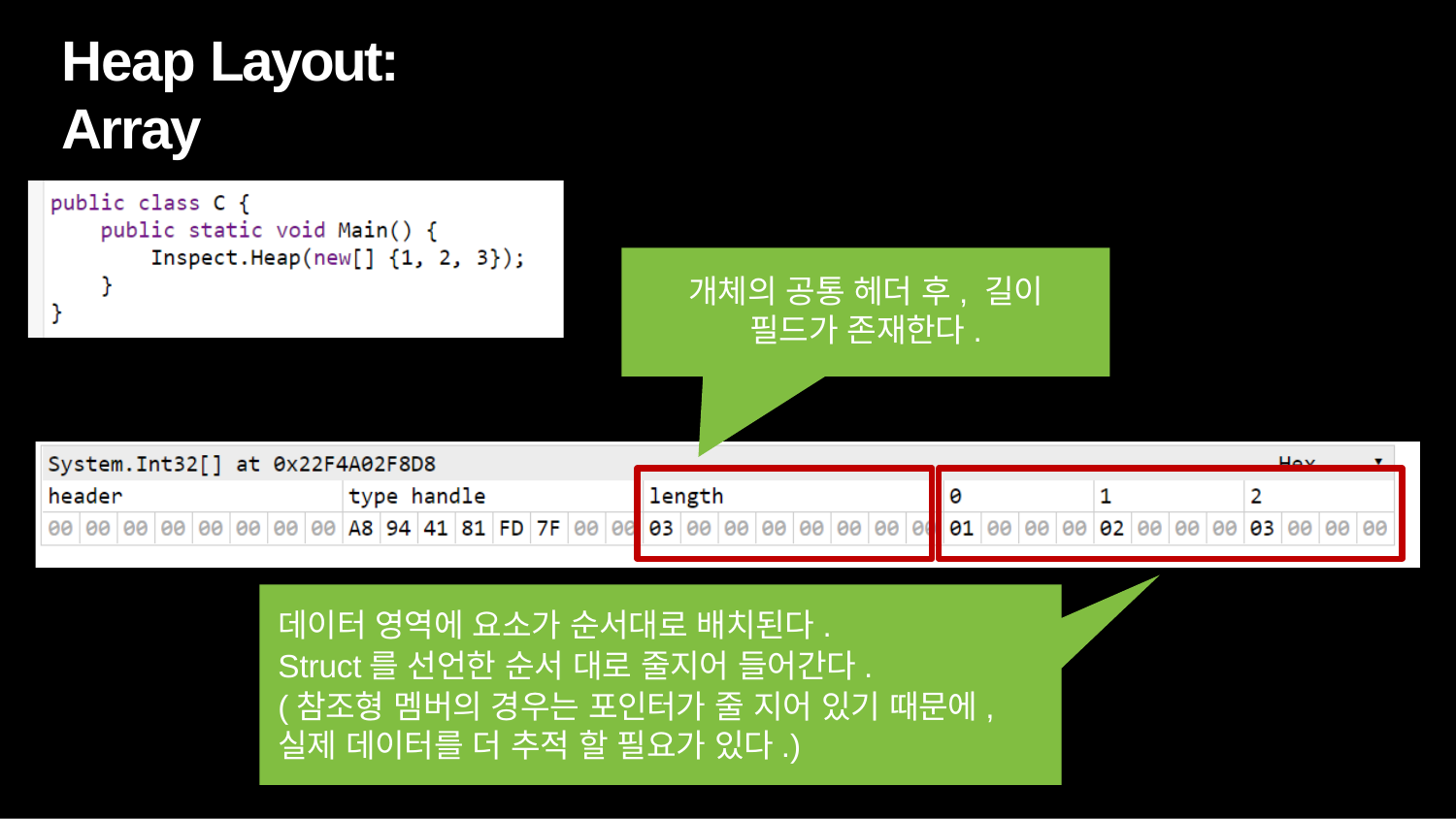

# Heap Layout: Array

개체의 공통 헤더 후, 길이 필드가 존재한다.

데이터 영역에 요소가 순서대로 배치된다.
Struct를 선언한 순서 대로 줄지어 들어간다.
(참조형 멤버의 경우는 포인터가 줄 지어 있기 때문에, 실제 데이터를 더 추적 할 필요가 있다.)